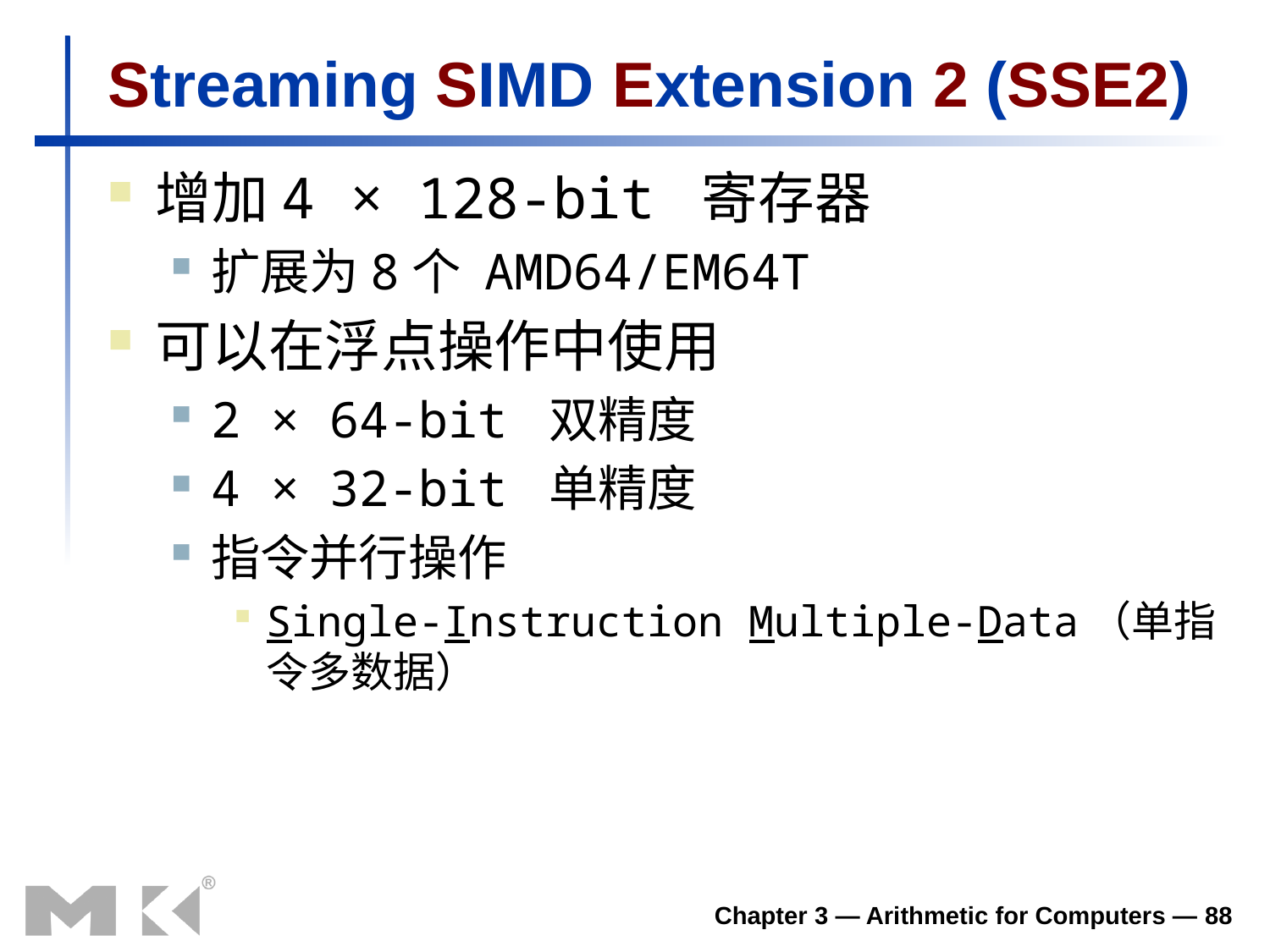

# Streaming SIMD Extension 2 (SSE2)
增加4 × 128-bit 寄存器
扩展为8个 AMD64/EM64T
可以在浮点操作中使用
2 × 64-bit 双精度
4 × 32-bit 单精度
指令并行操作
Single-Instruction Multiple-Data（单指令多数据）
Chapter 3 — Arithmetic for Computers — 88